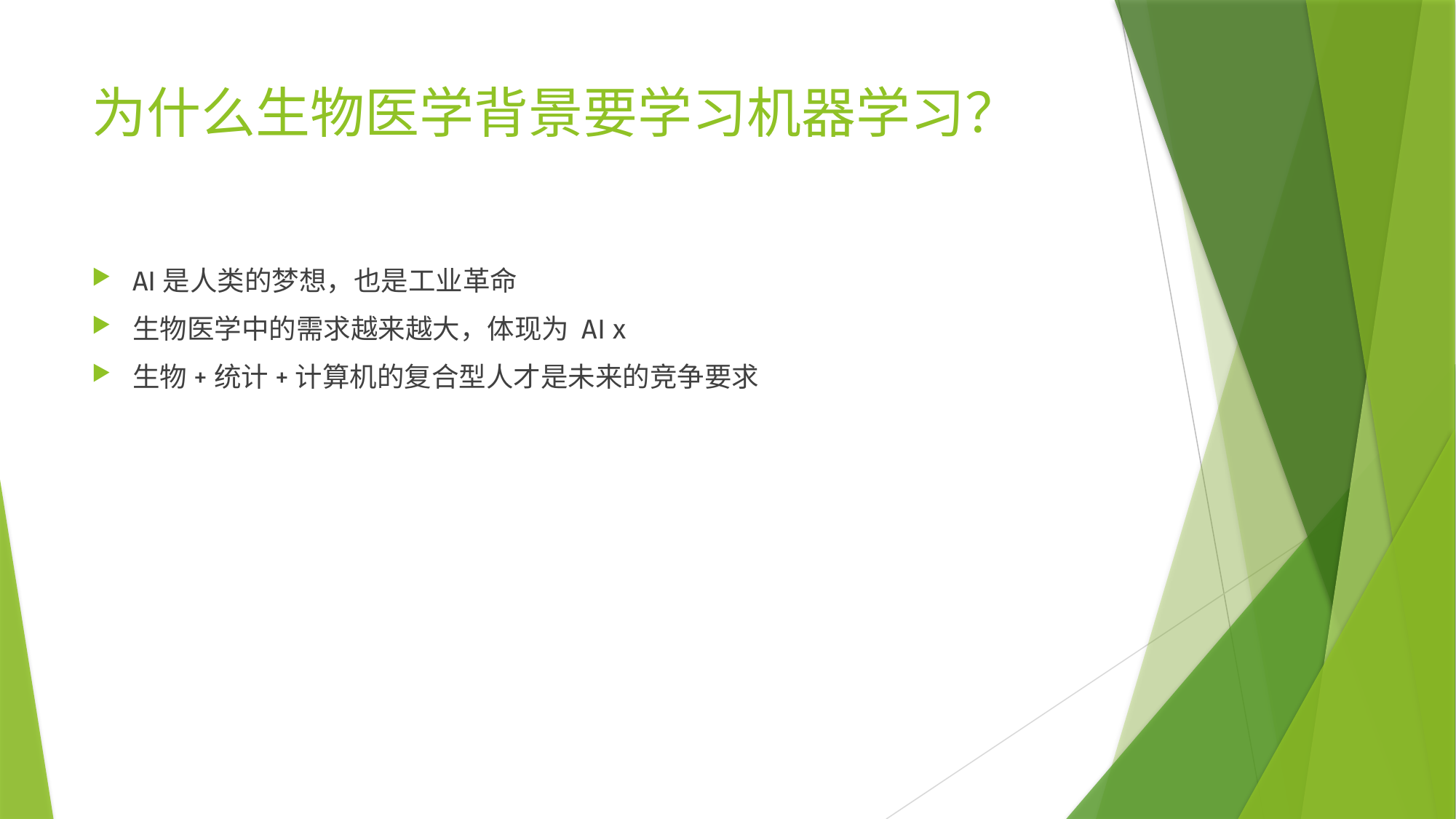

# 为什么生物医学背景要学习机器学习？
AI是人类的梦想，也是工业革命
生物医学中的需求越来越大，体现为 AI x
生物+统计+计算机的复合型人才是未来的竞争要求